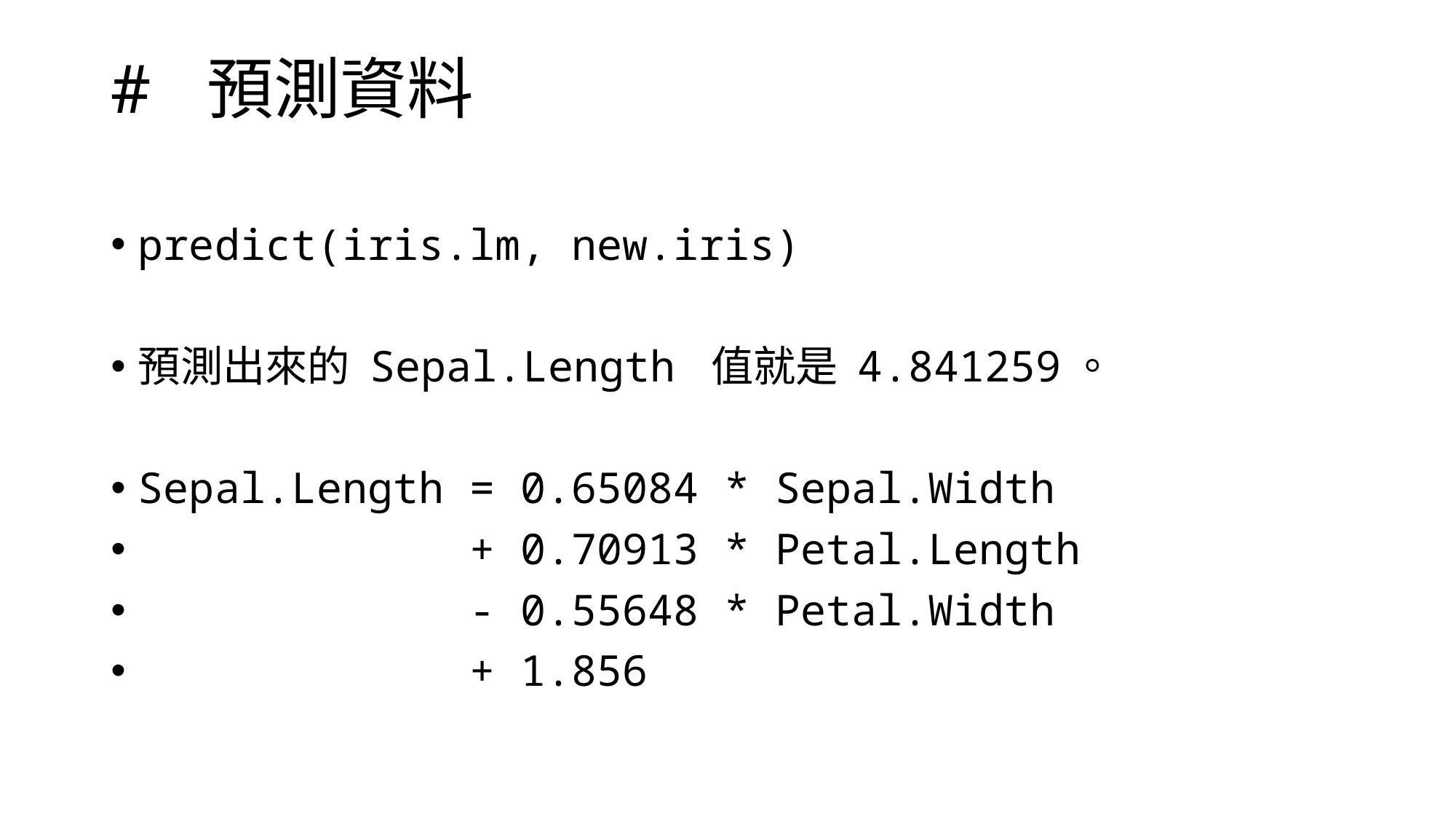

# # 預測資料
predict(iris.lm, new.iris)

預測出來的 Sepal.Length 值就是 4.841259。

Sepal.Length = 0.65084 * Sepal.Width
             + 0.70913 * Petal.Length
             - 0.55648 * Petal.Width
             + 1.856